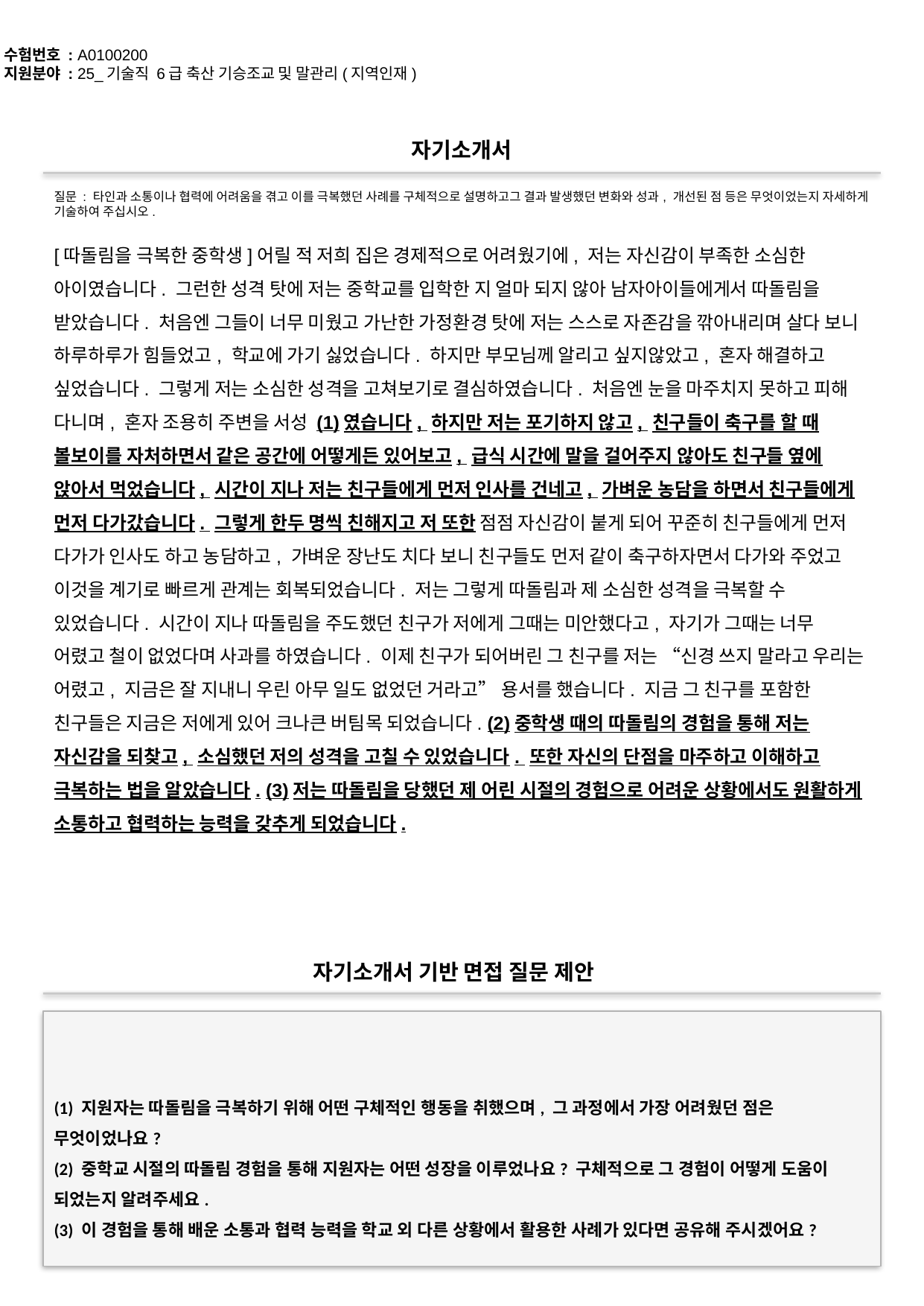

수험번호 : A0100200
지원분야 : 25_기술직 6급 축산 기승조교 및 말관리(지역인재)
#

자기소개서

질문 : 타인과 소통이나 협력에 어려움을 겪고 이를 극복했던 사례를 구체적으로 설명하고그 결과 발생했던 변화와 성과, 개선된 점 등은 무엇이었는지 자세하게 기술하여 주십시오.

[따돌림을 극복한 중학생]어릴 적 저희 집은 경제적으로 어려웠기에, 저는 자신감이 부족한 소심한 아이였습니다. 그런한 성격 탓에 저는 중학교를 입학한 지 얼마 되지 않아 남자아이들에게서 따돌림을 받았습니다. 처음엔 그들이 너무 미웠고 가난한 가정환경 탓에 저는 스스로 자존감을 깎아내리며 살다 보니 하루하루가 힘들었고, 학교에 가기 싫었습니다. 하지만 부모님께 알리고 싶지않았고, 혼자 해결하고 싶었습니다. 그렇게 저는 소심한 성격을 고쳐보기로 결심하였습니다. 처음엔 눈을 마주치지 못하고 피해 다니며, 혼자 조용히 주변을 서성 (1)였습니다, 하지만 저는 포기하지 않고, 친구들이 축구를 할 때 볼보이를 자처하면서 같은 공간에 어떻게든 있어보고, 급식 시간에 말을 걸어주지 않아도 친구들 옆에 앉아서 먹었습니다, 시간이 지나 저는 친구들에게 먼저 인사를 건네고, 가벼운 농담을 하면서 친구들에게 먼저 다가갔습니다. 그렇게 한두 명씩 친해지고 저 또한 점점 자신감이 붙게 되어 꾸준히 친구들에게 먼저 다가가 인사도 하고 농담하고, 가벼운 장난도 치다 보니 친구들도 먼저 같이 축구하자면서 다가와 주었고 이것을 계기로 빠르게 관계는 회복되었습니다. 저는 그렇게 따돌림과 제 소심한 성격을 극복할 수 있었습니다. 시간이 지나 따돌림을 주도했던 친구가 저에게 그때는 미안했다고, 자기가 그때는 너무 어렸고 철이 없었다며 사과를 하였습니다. 이제 친구가 되어버린 그 친구를 저는 “신경 쓰지 말라고 우리는 어렸고, 지금은 잘 지내니 우린 아무 일도 없었던 거라고” 용서를 했습니다. 지금 그 친구를 포함한 친구들은 지금은 저에게 있어 크나큰 버팀목 되었습니다. (2)중학생 때의 따돌림의 경험을 통해 저는 자신감을 되찾고, 소심했던 저의 성격을 고칠 수 있었습니다. 또한 자신의 단점을 마주하고 이해하고 극복하는 법을 알았습니다. (3)저는 따돌림을 당했던 제 어린 시절의 경험으로 어려운 상황에서도 원활하게 소통하고 협력하는 능력을 갖추게 되었습니다.

자기소개서 기반 면접 질문 제안

(1) 지원자는 따돌림을 극복하기 위해 어떤 구체적인 행동을 취했으며, 그 과정에서 가장 어려웠던 점은 무엇이었나요?
(2) 중학교 시절의 따돌림 경험을 통해 지원자는 어떤 성장을 이루었나요? 구체적으로 그 경험이 어떻게 도움이 되었는지 알려주세요.
(3) 이 경험을 통해 배운 소통과 협력 능력을 학교 외 다른 상황에서 활용한 사례가 있다면 공유해 주시겠어요?